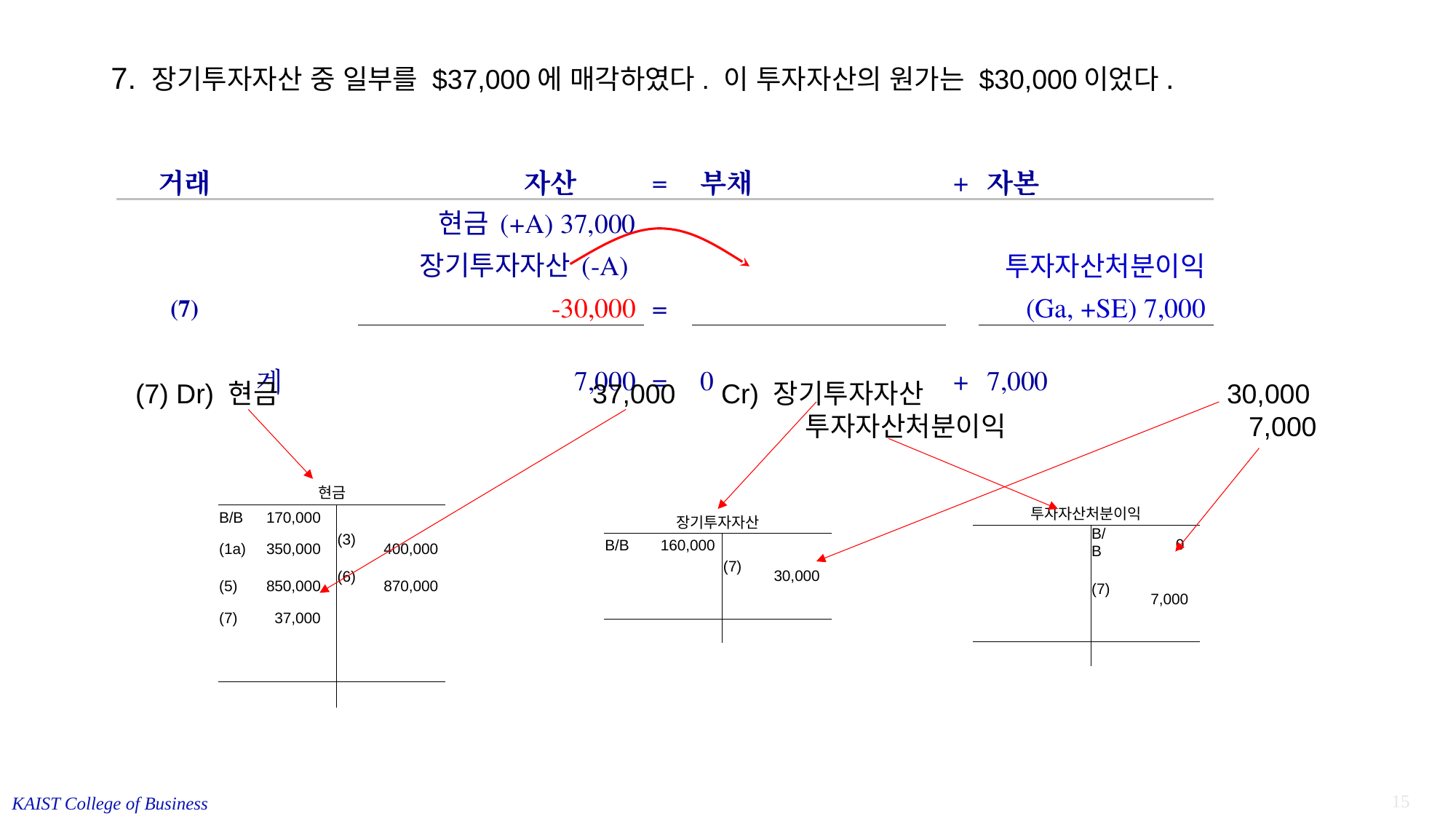

# 7. 장기투자자산 중 일부를 $37,000에 매각하였다. 이 투자자산의 원가는 $30,000이었다.
|  |  |  |  |  |  |  |  |  |  |  |  |  |  |  |
| --- | --- | --- | --- | --- | --- | --- | --- | --- | --- | --- | --- | --- | --- | --- |
| 거래 |  |  |  |  |  | 자산 |  |  | = | 부채 | + | 자본 |  |  |
| (7) |  |  |  |  | 현금 (+A) 37,000 장기투자자산 (-A) -30,000 |  |  |  | = |  |  | 투자자산처분이익 (Ga, +SE) 7,000 |  |  |
|  |  |  |  | 계 | 7,000 |  |  |  | = | 0 | + | 7,000 |  |  |
|  |  |  |  |  |  |  |  |  |  |  |  |  |  |  |

(7) Dr) 현금	   	37,000      Cr) 장기투자자산			30,000
					                           투자자산처분이익		  	  7,000
| 현금 |  |  |  |
| --- | --- | --- | --- |
| B/B | 170,000 |  |  |
| (1a) | 350,000 | (3) | 400,000 |
| (5) | 850,000 | (6) | 870,000 |
| (7) | 37,000 |  |  |
|  |  |  |  |
|  |  |  |  |
|  |  |  |  |
| 투자자산처분이익 |  |  |  |
| --- | --- | --- | --- |
|  |  | B/B | 0 |
|  |  | (7) | 7,000 |
|  |  |  |  |
|  |  |  |  |
| 장기투자자산 |  |  |  |
| --- | --- | --- | --- |
| B/B | 160,000 |  |  |
|  |  | (7) | 30,000 |
|  |  |  |  |
|  |  |  |  |